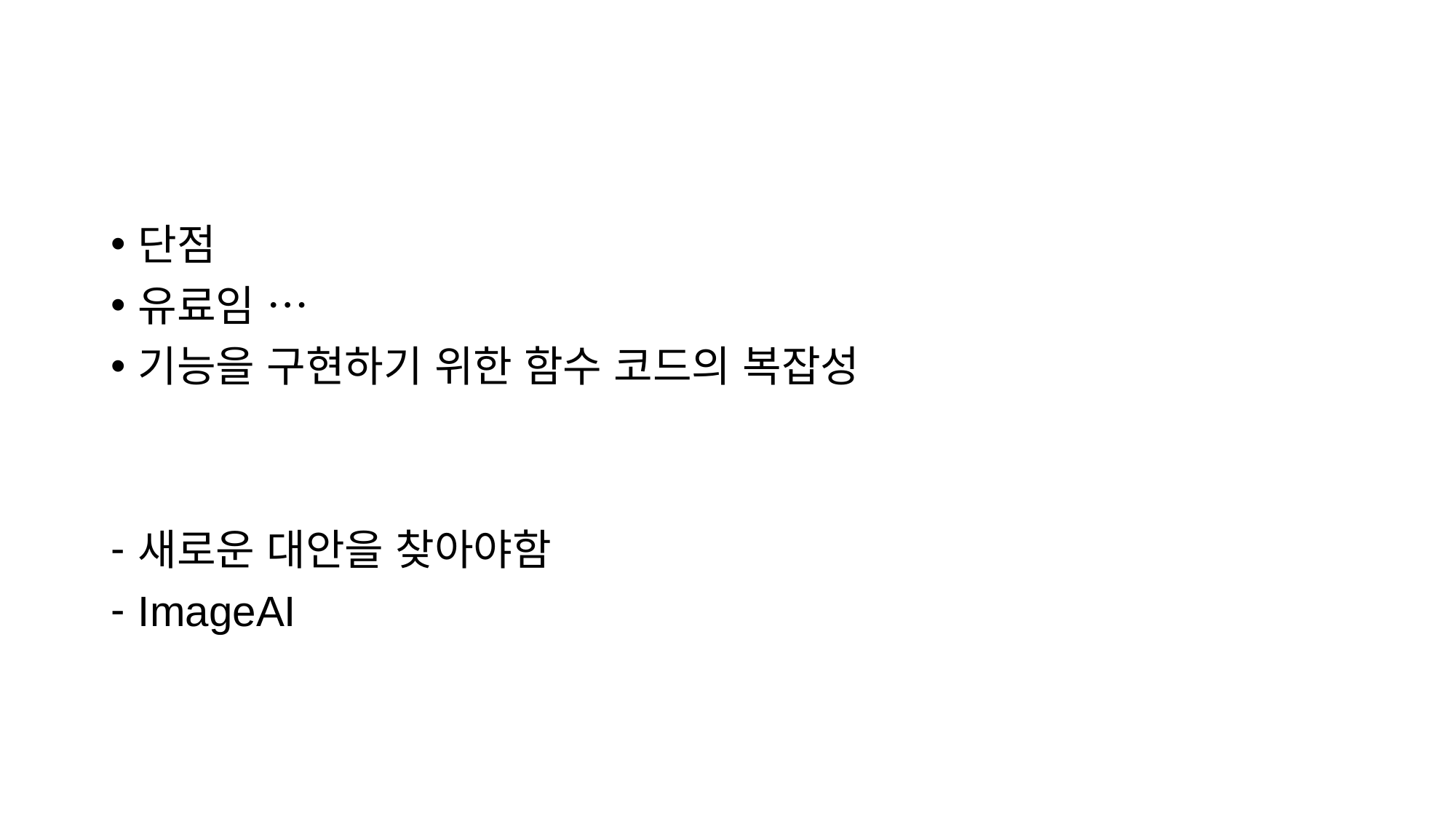

#
단점
유료임 …
기능을 구현하기 위한 함수 코드의 복잡성

새로운 대안을 찾아야함
ImageAI